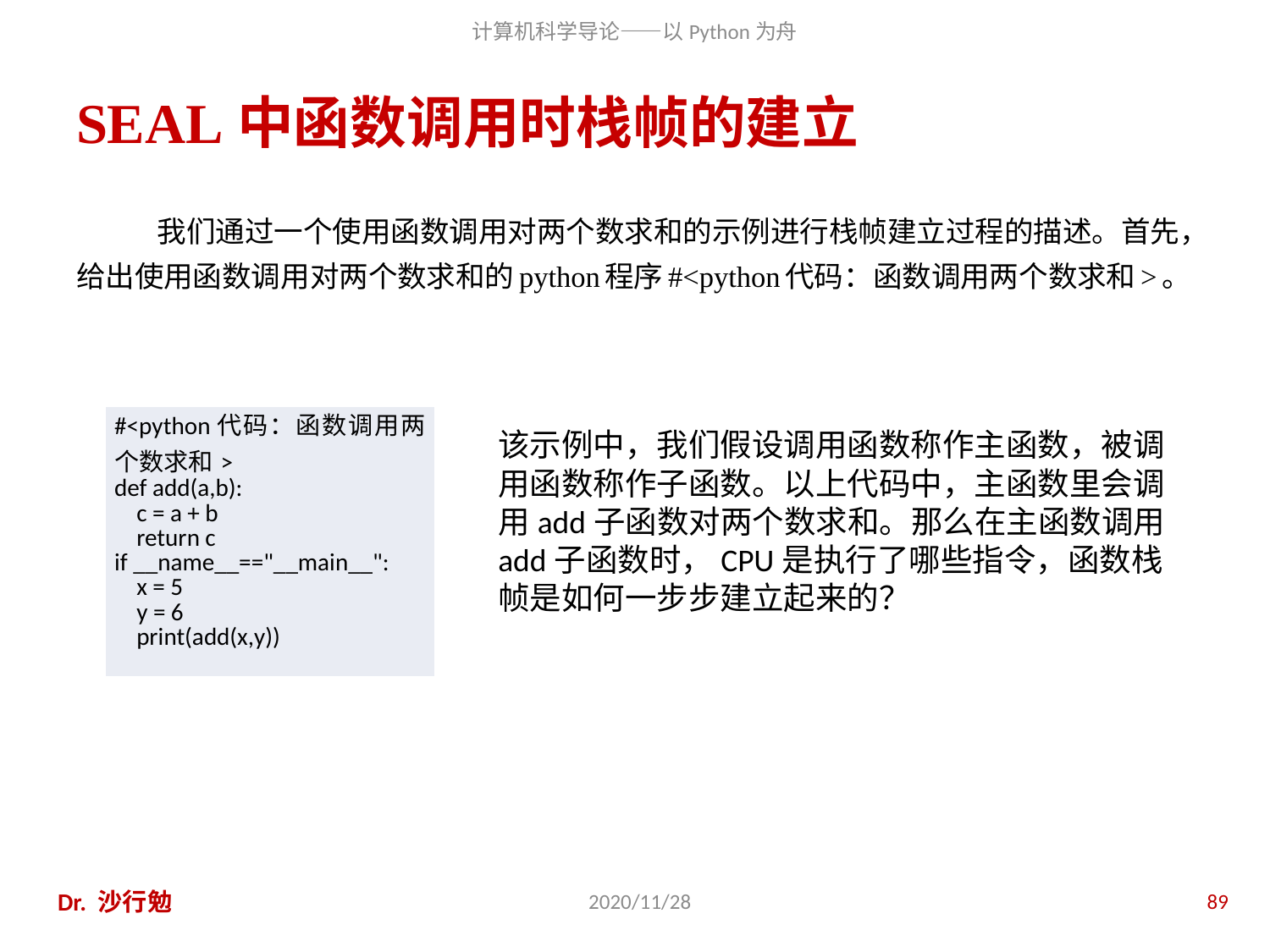

# SEAL中函数调用时栈帧的建立
我们通过一个使用函数调用对两个数求和的示例进行栈帧建立过程的描述。首先，给出使用函数调用对两个数求和的python程序#<python代码：函数调用两个数求和>。
| #<python代码：函数调用两个数求和> def add(a,b): c = a + b return c if \_\_name\_\_=="\_\_main\_\_": x = 5 y = 6 print(add(x,y)) |
| --- |
该示例中，我们假设调用函数称作主函数，被调用函数称作子函数。以上代码中，主函数里会调用add子函数对两个数求和。那么在主函数调用add子函数时，CPU是执行了哪些指令，函数栈帧是如何一步步建立起来的？
Dr. 沙行勉
2020/11/28
89